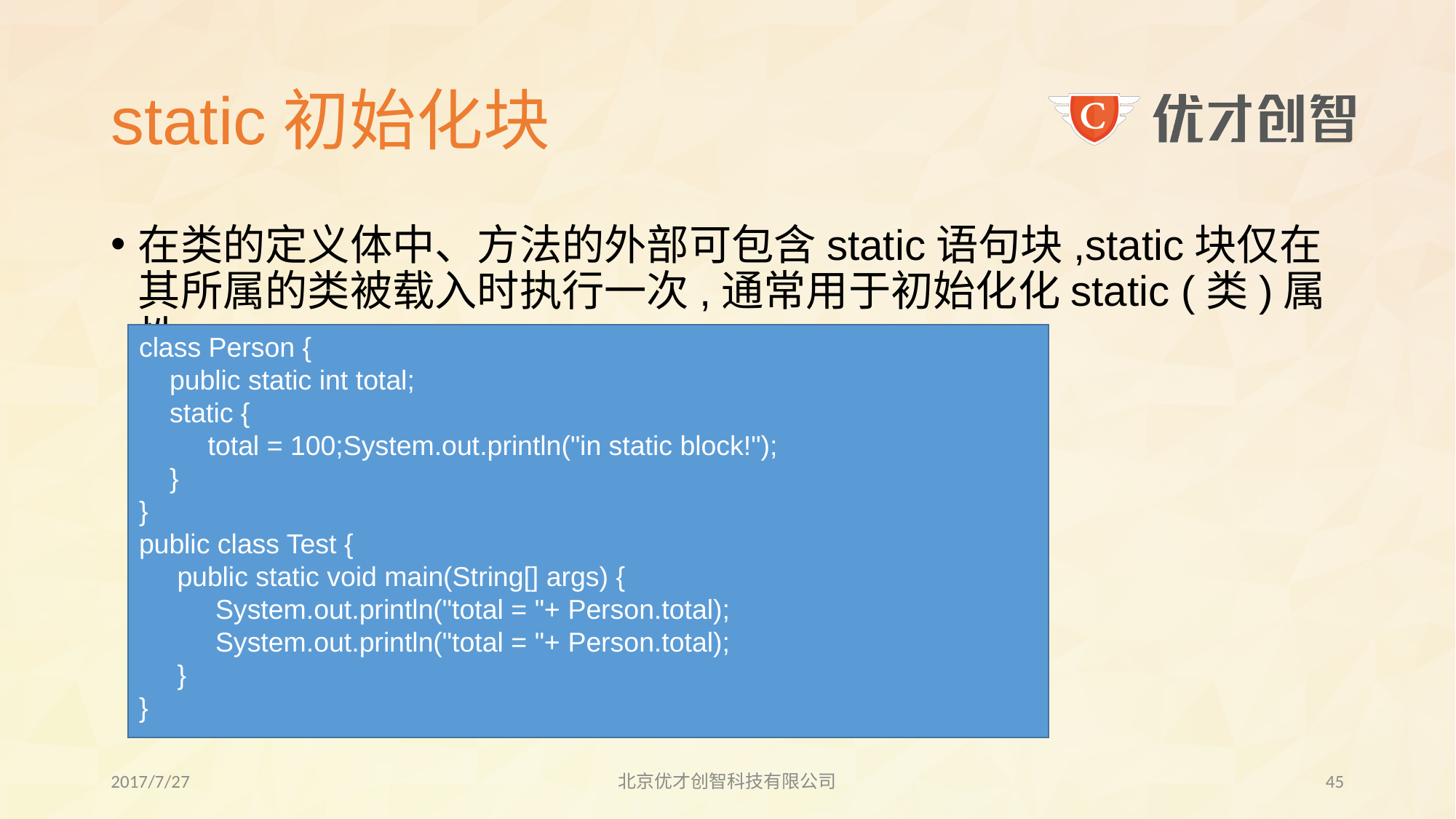

# static初始化块
在类的定义体中、方法的外部可包含static语句块,static块仅在其所属的类被载入时执行一次,通常用于初始化化static (类)属性

class Person {
    public static int total;
    static {
         total = 100;System.out.println("in static block!");
    }
}
public class Test {
     public static void main(String[] args) {
          System.out.println("total = "+ Person.total);
          System.out.println("total = "+ Person.total);
     }
}
2017/7/27
北京优才创智科技有限公司
45